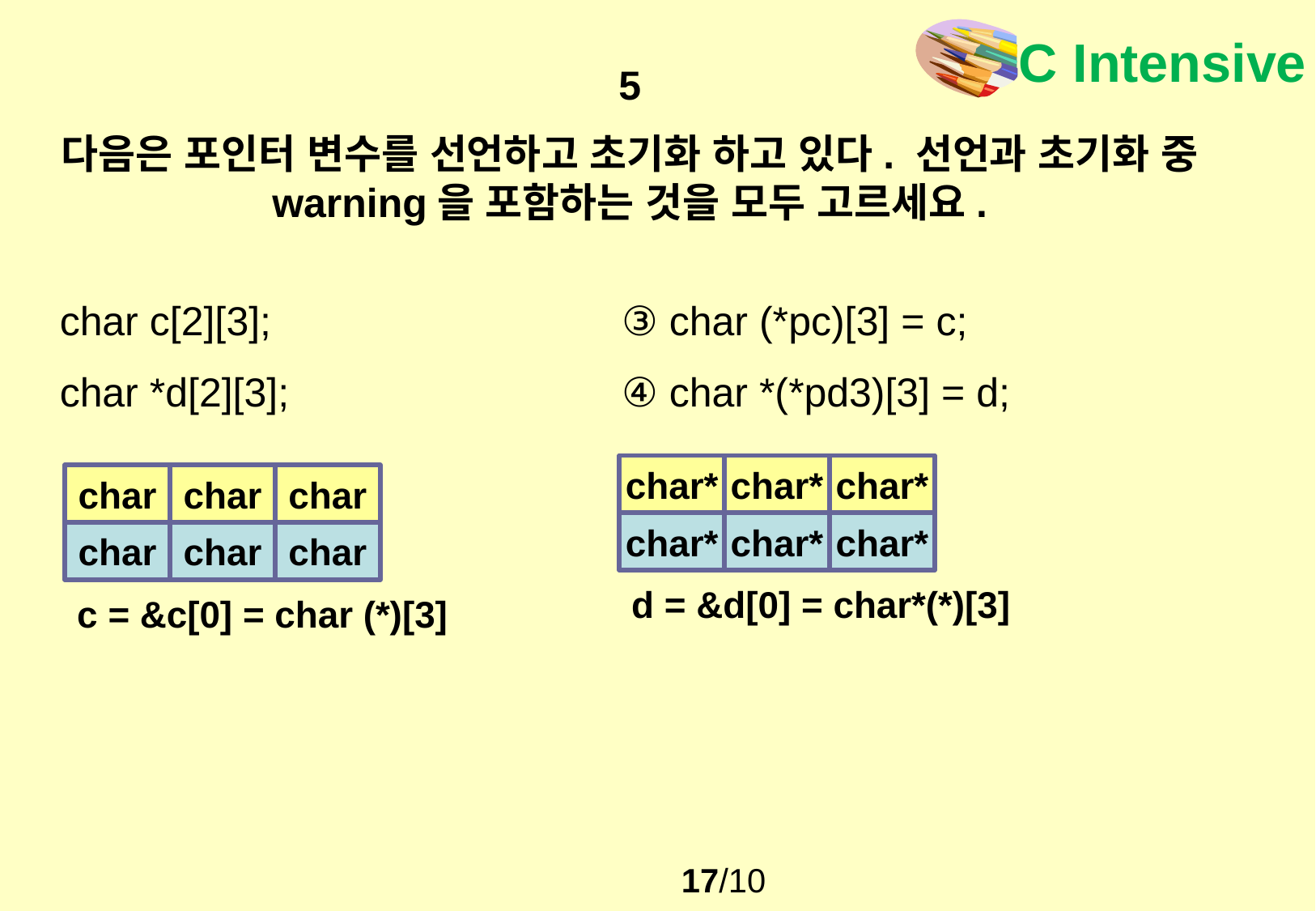

5
다음은 포인터 변수를 선언하고 초기화 하고 있다. 선언과 초기화 중 warning을 포함하는 것을 모두 고르세요.

char c[2][3];
char *d[2][3];
③ char (*pc)[3] = c;
④ char *(*pd3)[3] = d;
char*
char*
char*
char
char
char
char*
char*
char*
char
char
char
d = &d[0] = char*(*)[3]
c = &c[0] = char (*)[3]